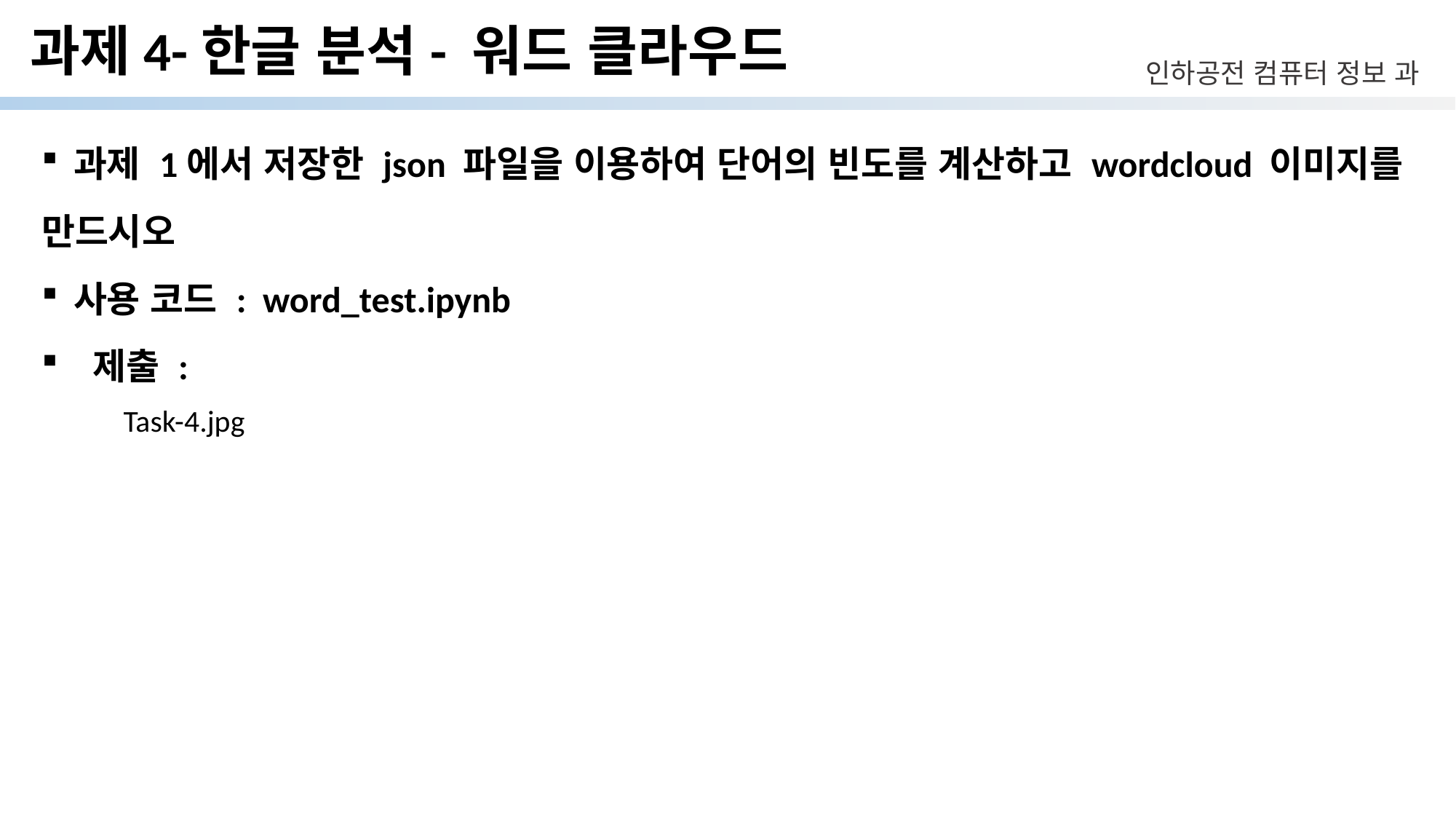

# 과제4-한글 분석- 워드 클라우드

과제 1에서 저장한 json 파일을 이용하여 단어의 빈도를 계산하고 wordcloud 이미지를
만드시오
사용 코드 :  word_test.ipynb
 제출 :
Task-4.jpg